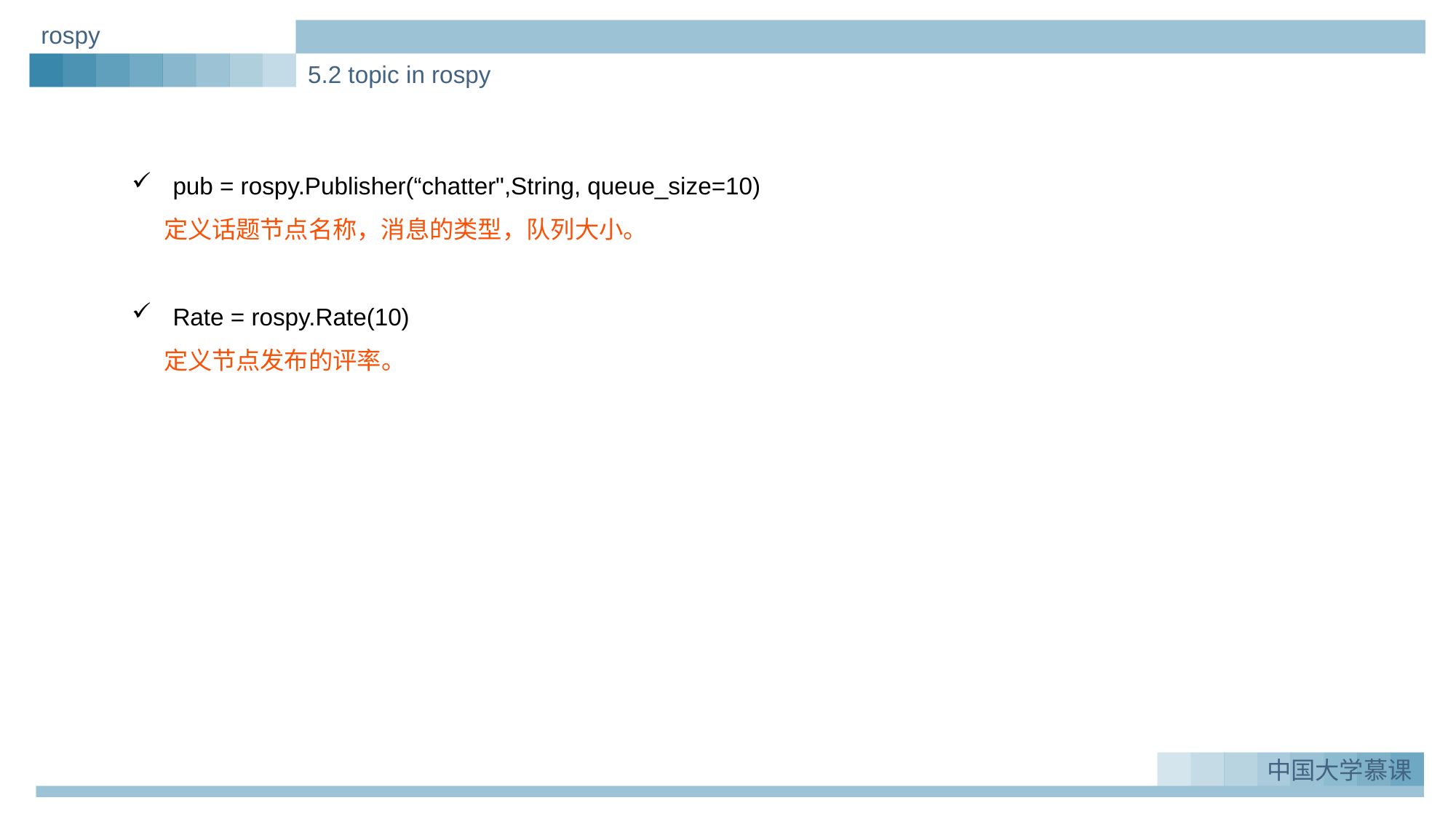

rospy
5.2 topic in rospy

pub = rospy.Publisher(“chatter",String, queue_size=10)
定义话题节点名称，消息的类型，队列大小。

Rate = rospy.Rate(10)
定义节点发布的评率。
实例一：Greeting_demo
1.
中国大学慕课